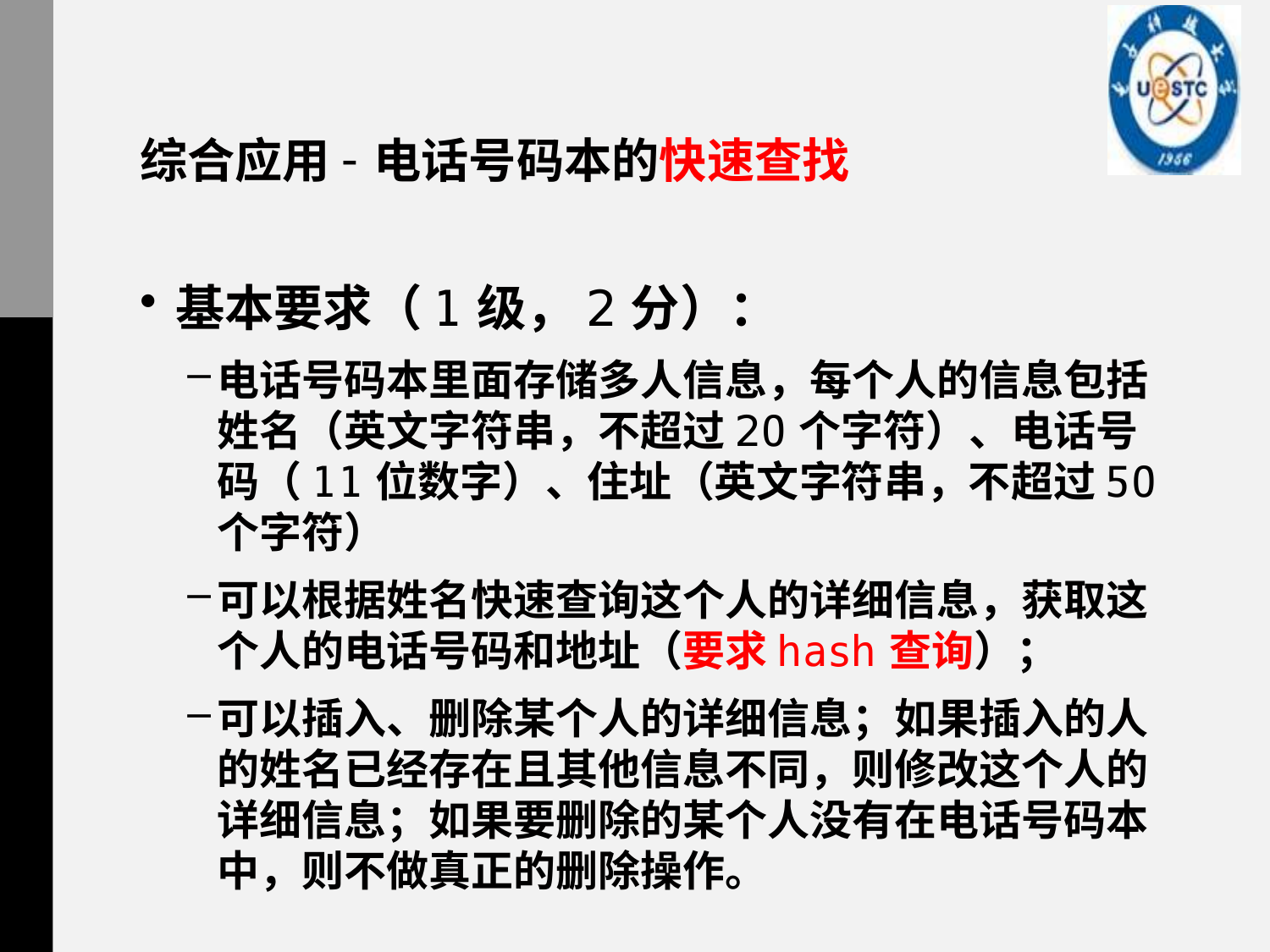

# 综合应用-电话号码本的快速查找
基本要求（1级，2分）：
电话号码本里面存储多人信息，每个人的信息包括姓名（英文字符串，不超过20个字符）、电话号码（11位数字）、住址（英文字符串，不超过50个字符）
可以根据姓名快速查询这个人的详细信息，获取这个人的电话号码和地址（要求hash查询）；
可以插入、删除某个人的详细信息；如果插入的人的姓名已经存在且其他信息不同，则修改这个人的详细信息；如果要删除的某个人没有在电话号码本中，则不做真正的删除操作。